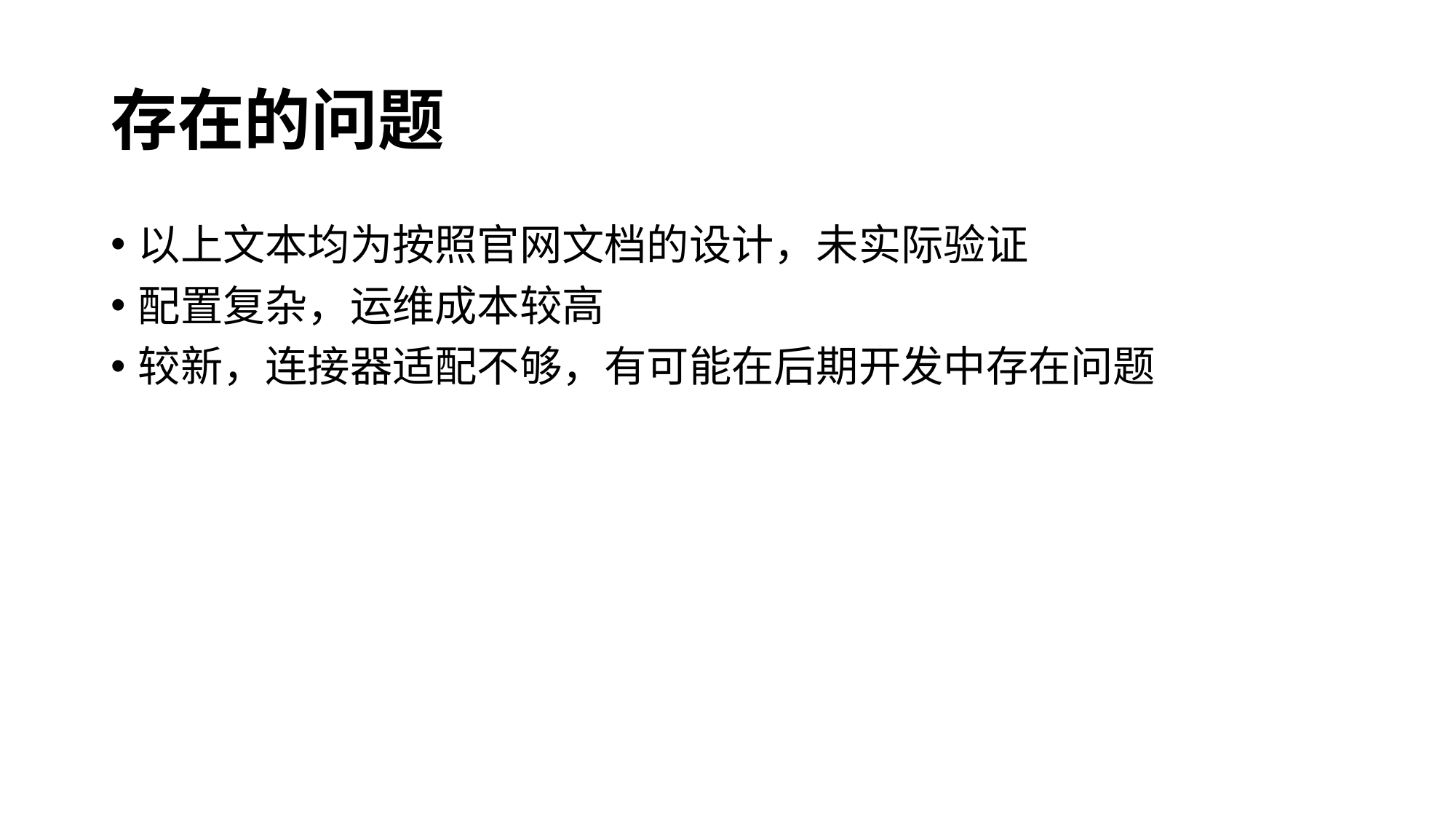

# 存在的问题
以上文本均为按照官网文档的设计，未实际验证
配置复杂，运维成本较高
较新，连接器适配不够，有可能在后期开发中存在问题